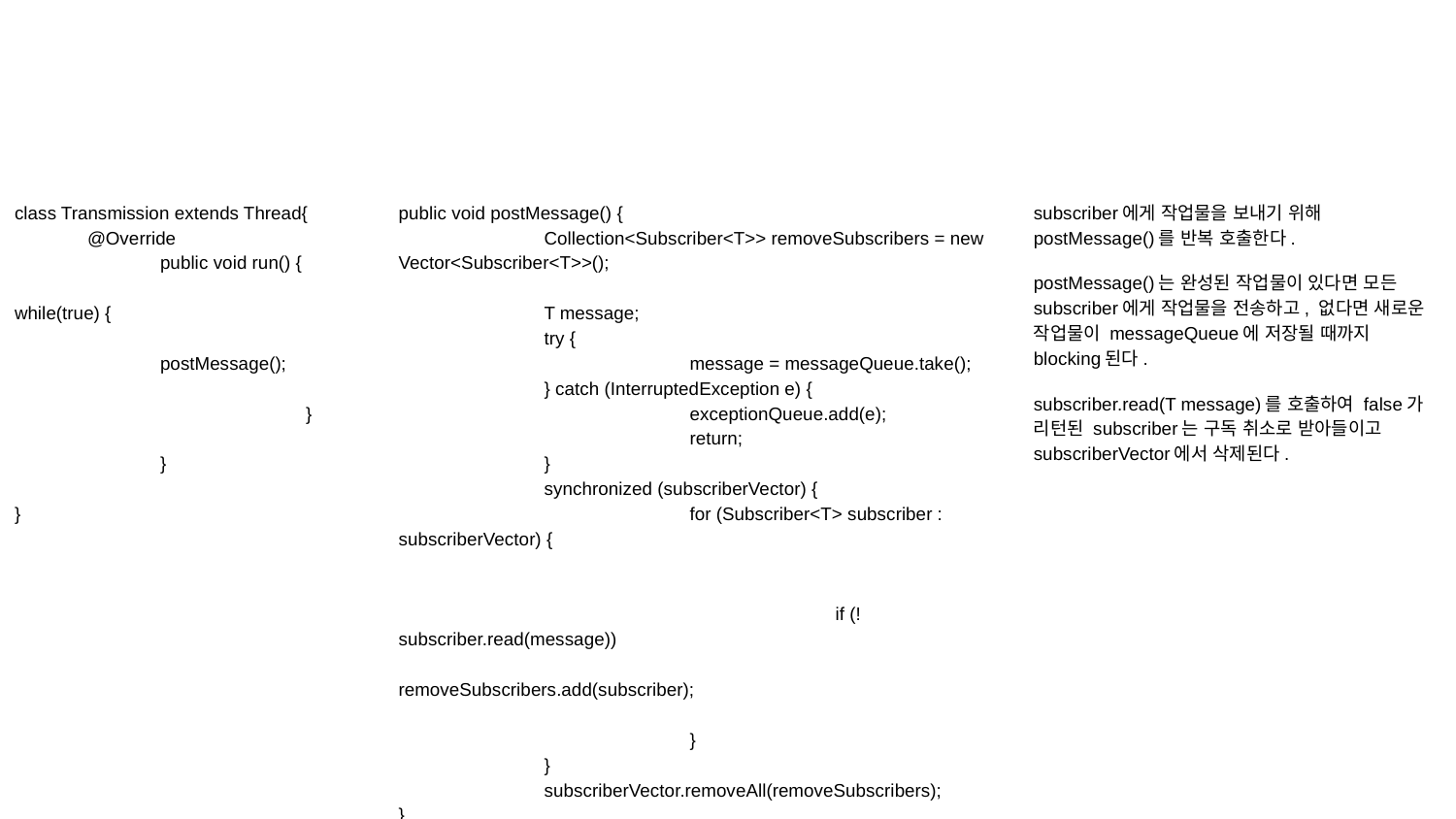

#
class Transmission extends Thread{
@Override
	public void run() {
		while(true) {
			postMessage();
		}
	}
}

public void postMessage() {
	Collection<Subscriber<T>> removeSubscribers = new Vector<Subscriber<T>>();

	T message;
	try {
		message = messageQueue.take();
	} catch (InterruptedException e) {
		exceptionQueue.add(e);
		return;
	}
	synchronized (subscriberVector) {
		for (Subscriber<T> subscriber : subscriberVector) {

			if (!subscriber.read(message))
				removeSubscribers.add(subscriber);

		}
	}
	subscriberVector.removeAll(removeSubscribers);
}

subscriber에게 작업물을 보내기 위해 postMessage()를 반복 호출한다.
postMessage()는 완성된 작업물이 있다면 모든 subscriber에게 작업물을 전송하고, 없다면 새로운 작업물이 messageQueue에 저장될 때까지 blocking된다.
subscriber.read(T message)를 호출하여 false가 리턴된 subscriber는 구독 취소로 받아들이고 subscriberVector에서 삭제된다.